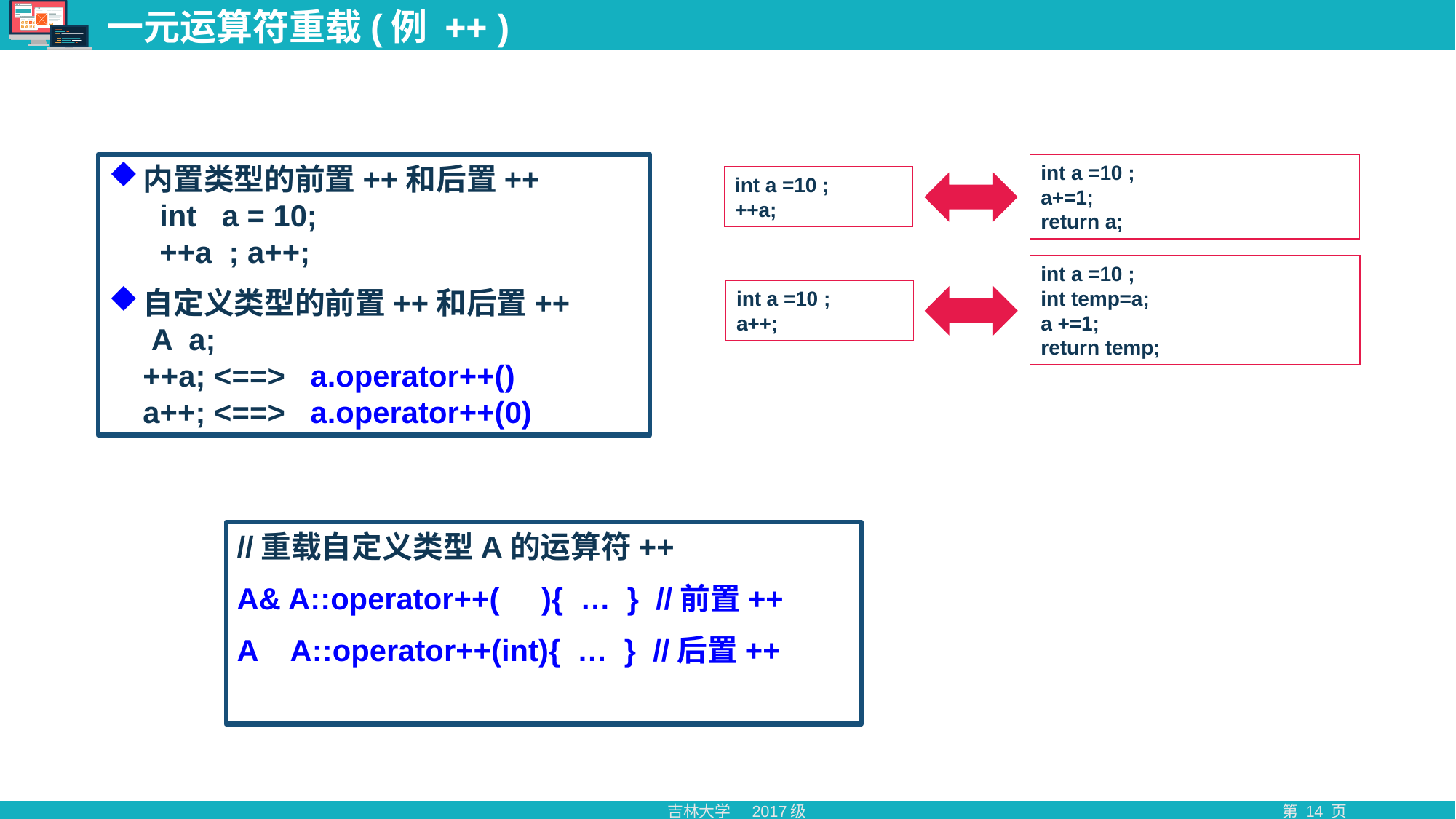

# 一元运算符重载(例 ++ )
内置类型的前置++和后置++
  int   a = 10;
  ++a  ; a++;
自定义类型的前置++和后置++
 A  a;
++a; <==>   a.operator++()
a++; <==>   a.operator++(0)
int a =10 ;
a+=1;
return a;
int a =10 ;
++a;

int a =10 ;
int temp=a;
a +=1;
return temp;
int a =10 ;
a++;

//重载自定义类型A的运算符++
A& A::operator++(     ){  …  }  //前置++
A    A::operator++(int){  …  }  //后置++